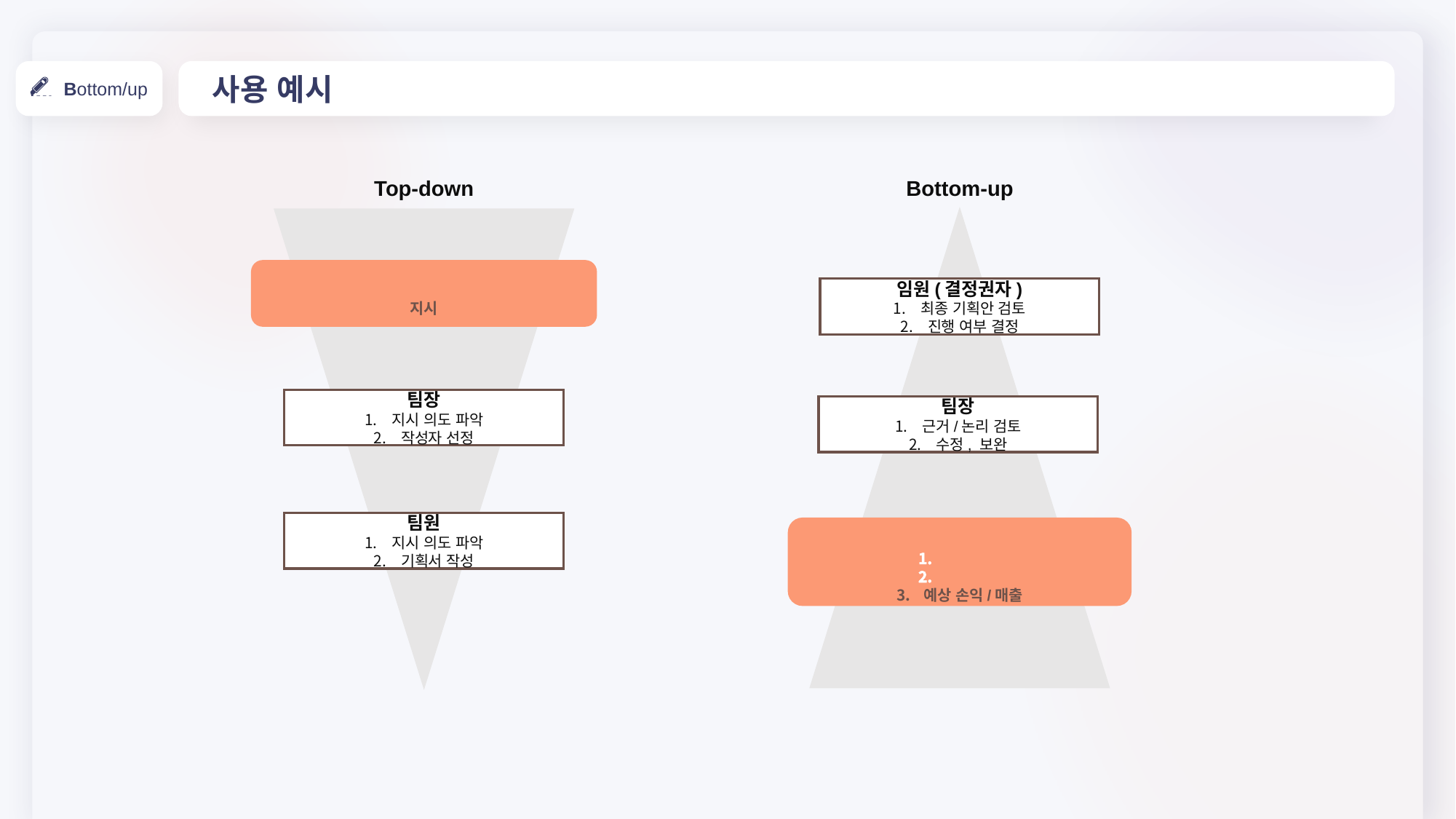

사용 예시
Bottom/up

Top-down

임원(결정권자)
지시
팀장
지시 의도 파악
작성자 선정
팀원
지시 의도 파악
기획서 작성
Bottom-up

임원(결정권자)
최종 기획안 검토
진행 여부 결정
팀장
근거/논리 검토
수정, 보완
팀원
시장조사
기획근거
예상 손익/매출